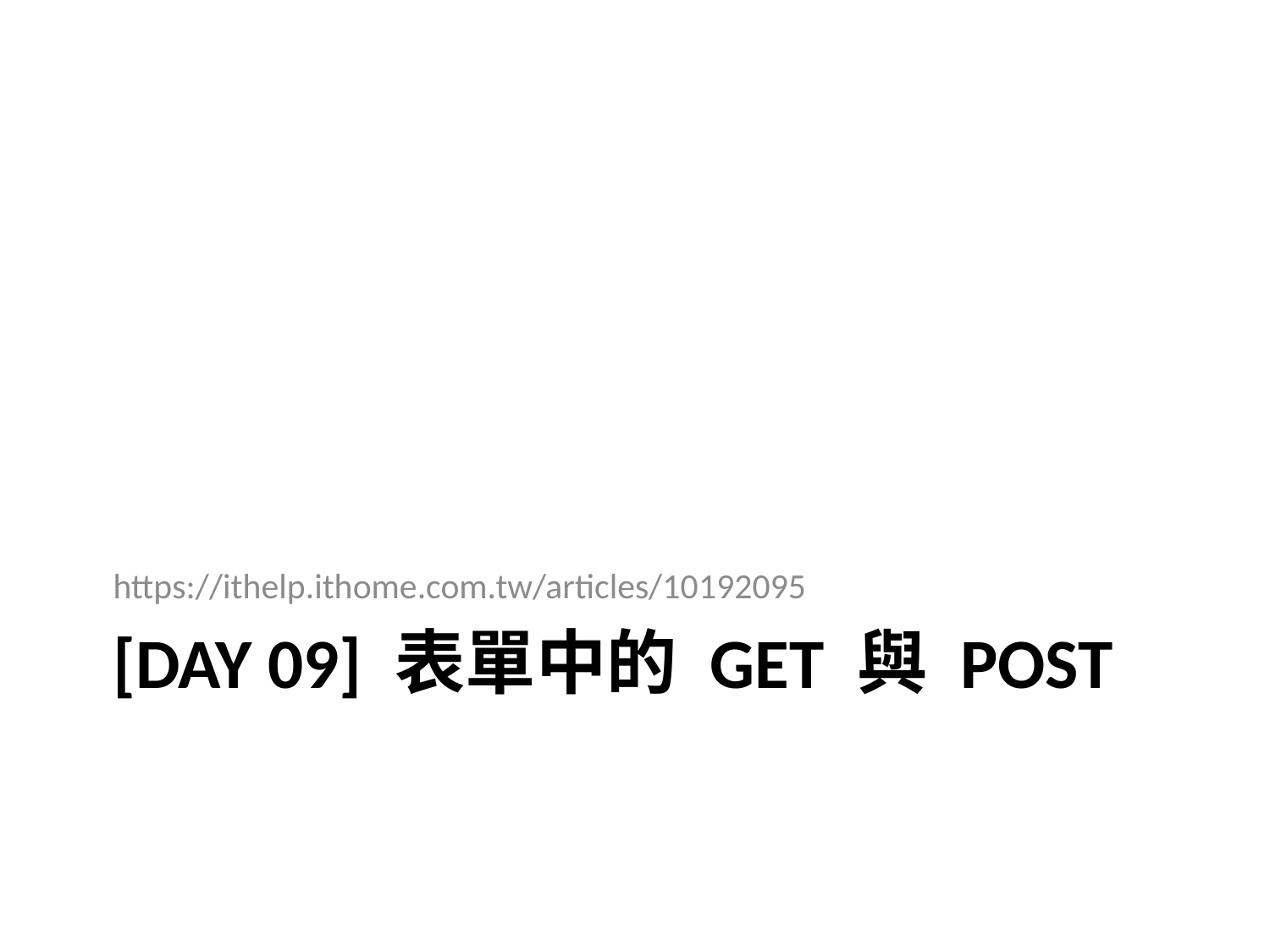

https://ithelp.ithome.com.tw/articles/10192095
# [Day 09] 表單中的 GET 與 POST